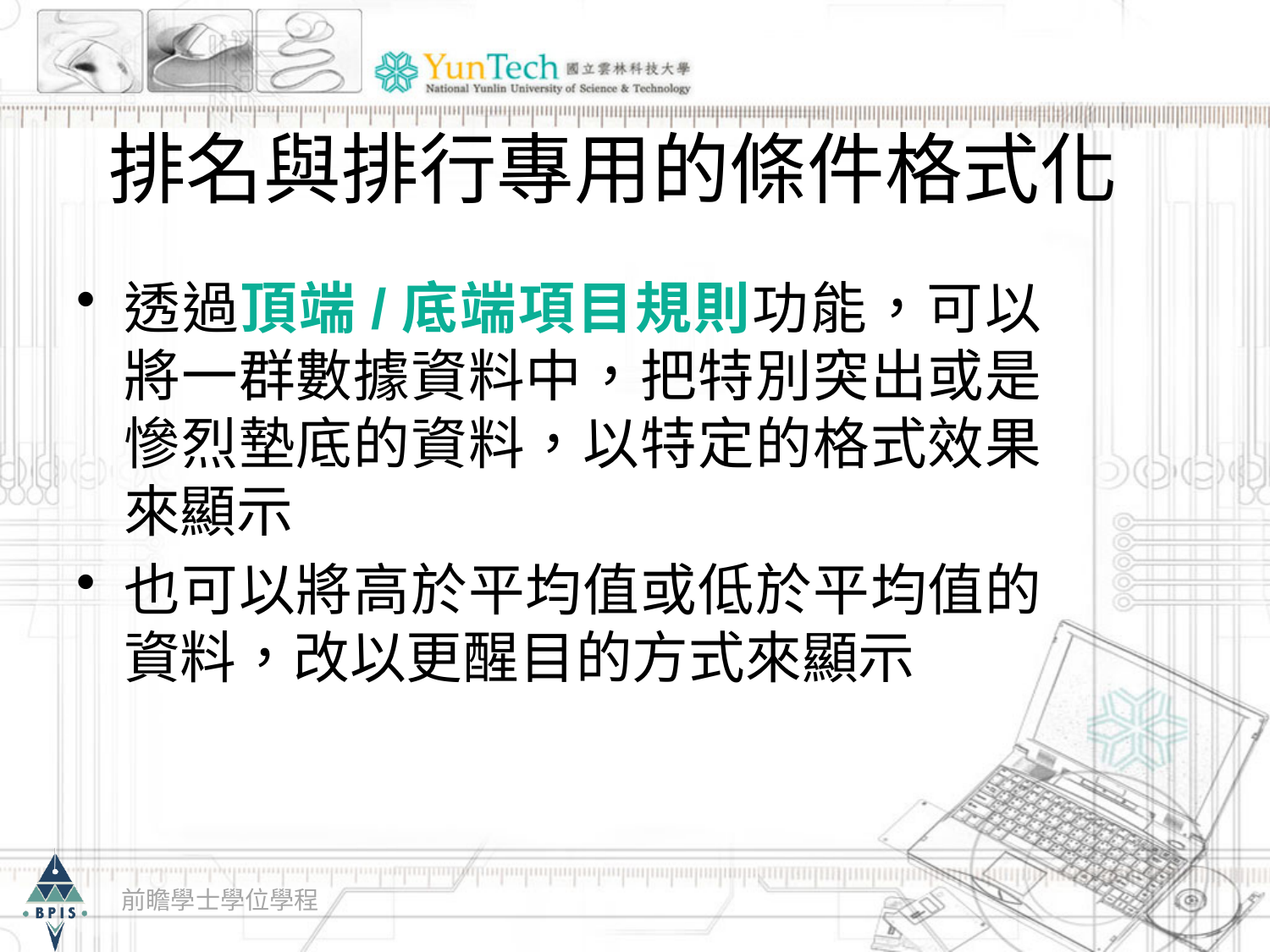

# 排名與排行專用的條件格式化
透過頂端/底端項目規則功能，可以將一群數據資料中，把特別突出或是慘烈墊底的資料，以特定的格式效果來顯示
也可以將高於平均值或低於平均值的資料，改以更醒目的方式來顯示